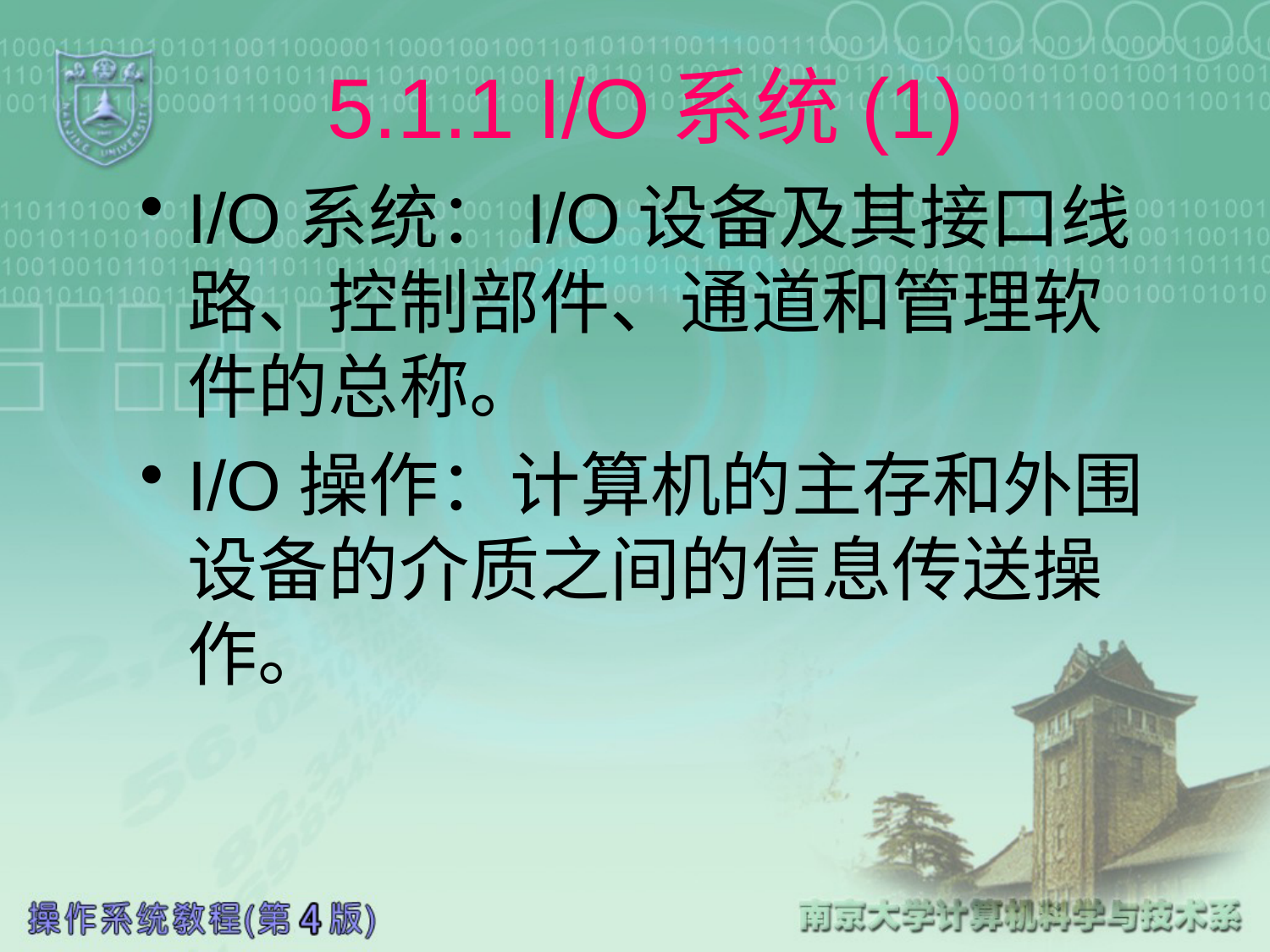

# 5.1.1 I/O系统(1)
I/O系统：I/O设备及其接口线路、控制部件、通道和管理软件的总称。
I/O操作：计算机的主存和外围设备的介质之间的信息传送操作。